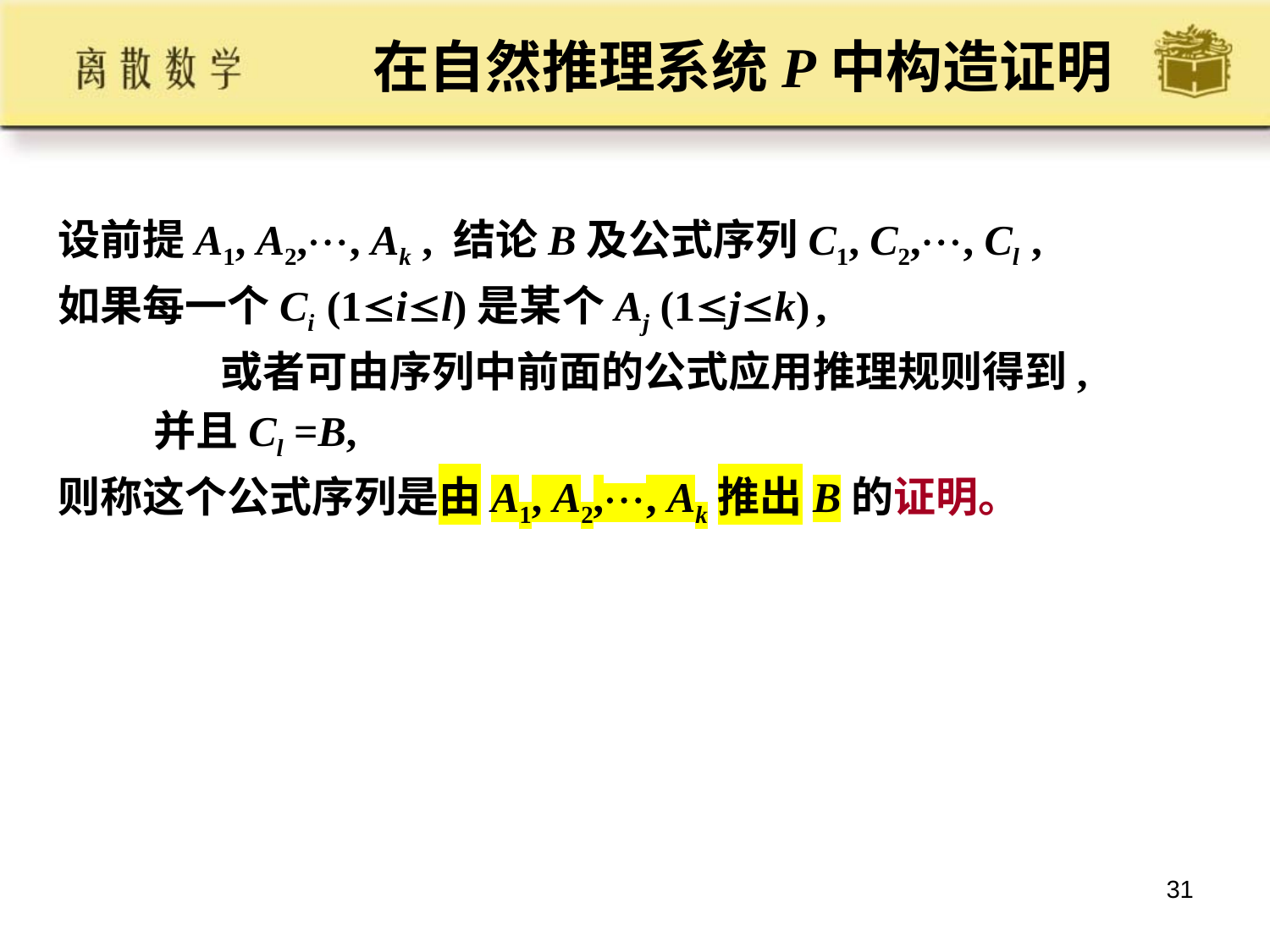

# 在自然推理系统P中构造证明
设前提A1, A2,…, Ak , 结论B及公式序列C1, C2,…, Cl  ,
如果每一个Ci  (1≤i≤l)是某个Aj (1≤j≤k) ,
                或者可由序列中前面的公式应用推理规则得到,
         并且Cl =B,
则称这个公式序列是由A1, A2,…, Ak推出B的证明。

31